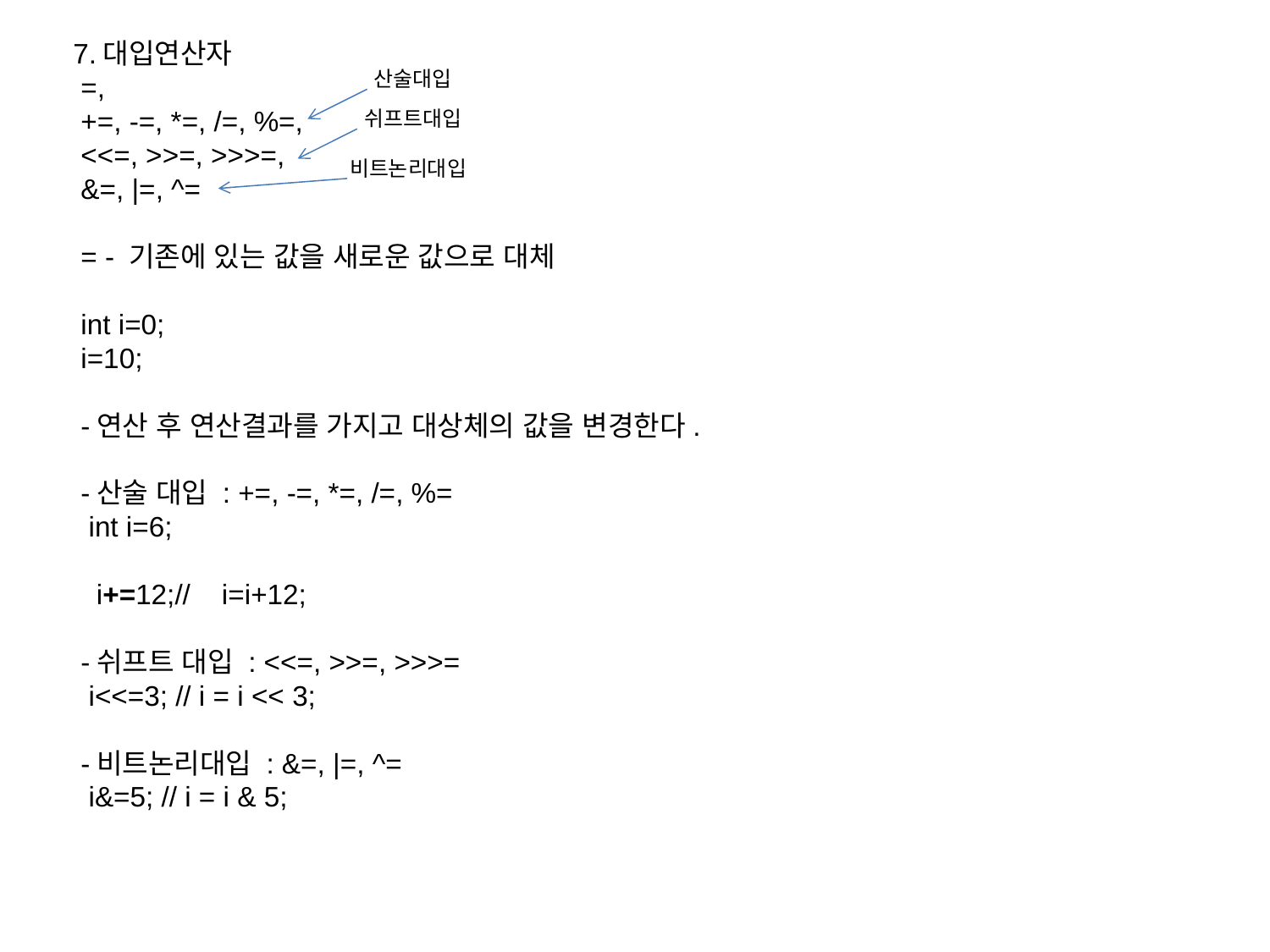

7.대입연산자
 =,
 +=, -=, *=, /=, %=,
 <<=, >>=, >>>=,
 &=, |=, ^=

 = - 기존에 있는 값을 새로운 값으로 대체

 int i=0;
 i=10;

 -연산 후 연산결과를 가지고 대상체의 값을 변경한다.

 -산술 대입 : +=, -=, *=, /=, %=
  int i=6;

   i+=12;//    i=i+12;

 -쉬프트 대입 : <<=, >>=, >>>=
  i<<=3; // i = i << 3;

 -비트논리대입 : &=, |=, ^=
  i&=5; // i = i & 5;

산술대입
쉬프트대입
비트논리대입